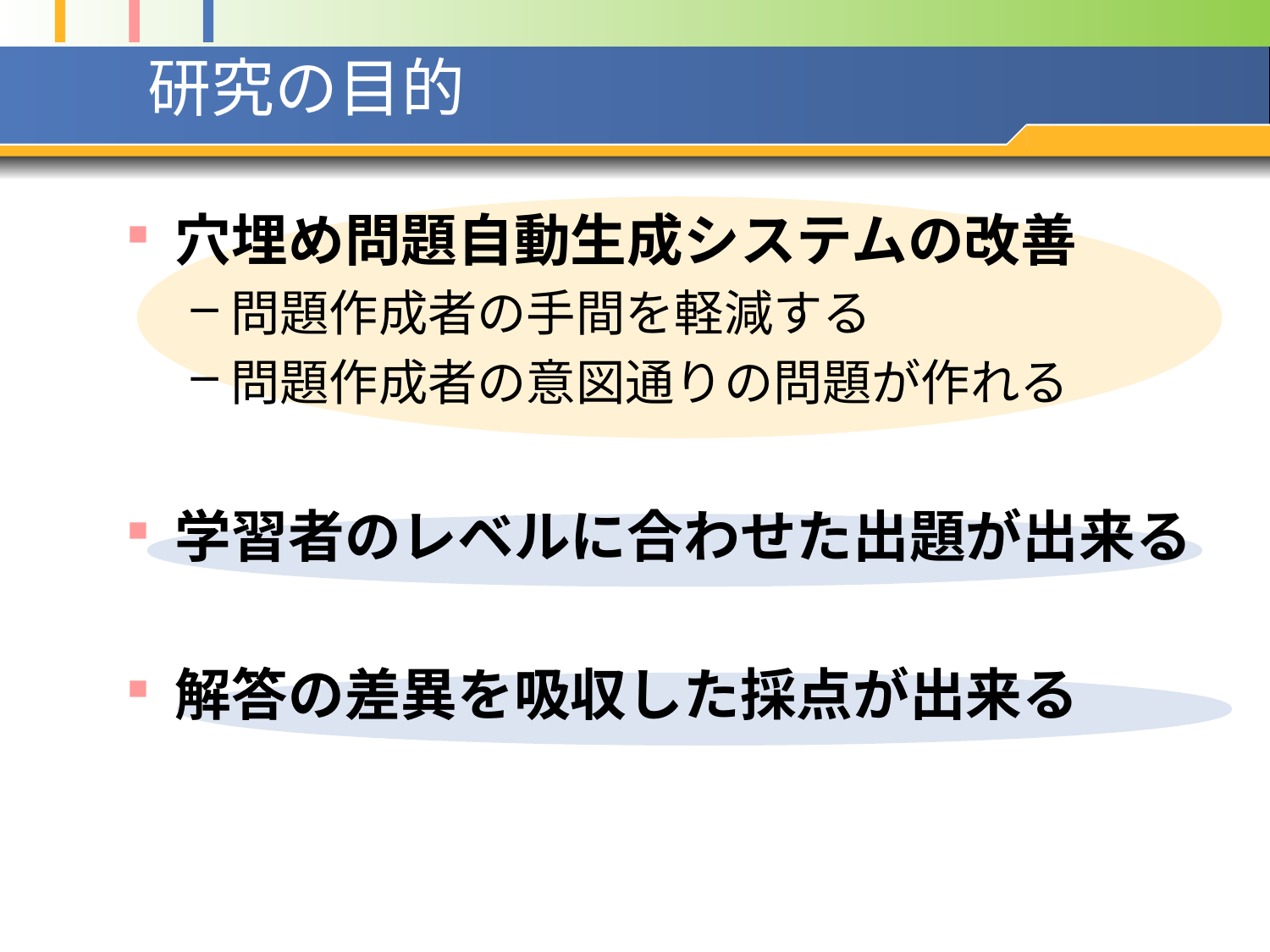

# 研究の目的
穴埋め問題自動生成システムの改善
問題作成者の手間を軽減する
問題作成者の意図通りの問題が作れる

学習者のレベルに合わせた出題が出来る

解答の差異を吸収した採点が出来る